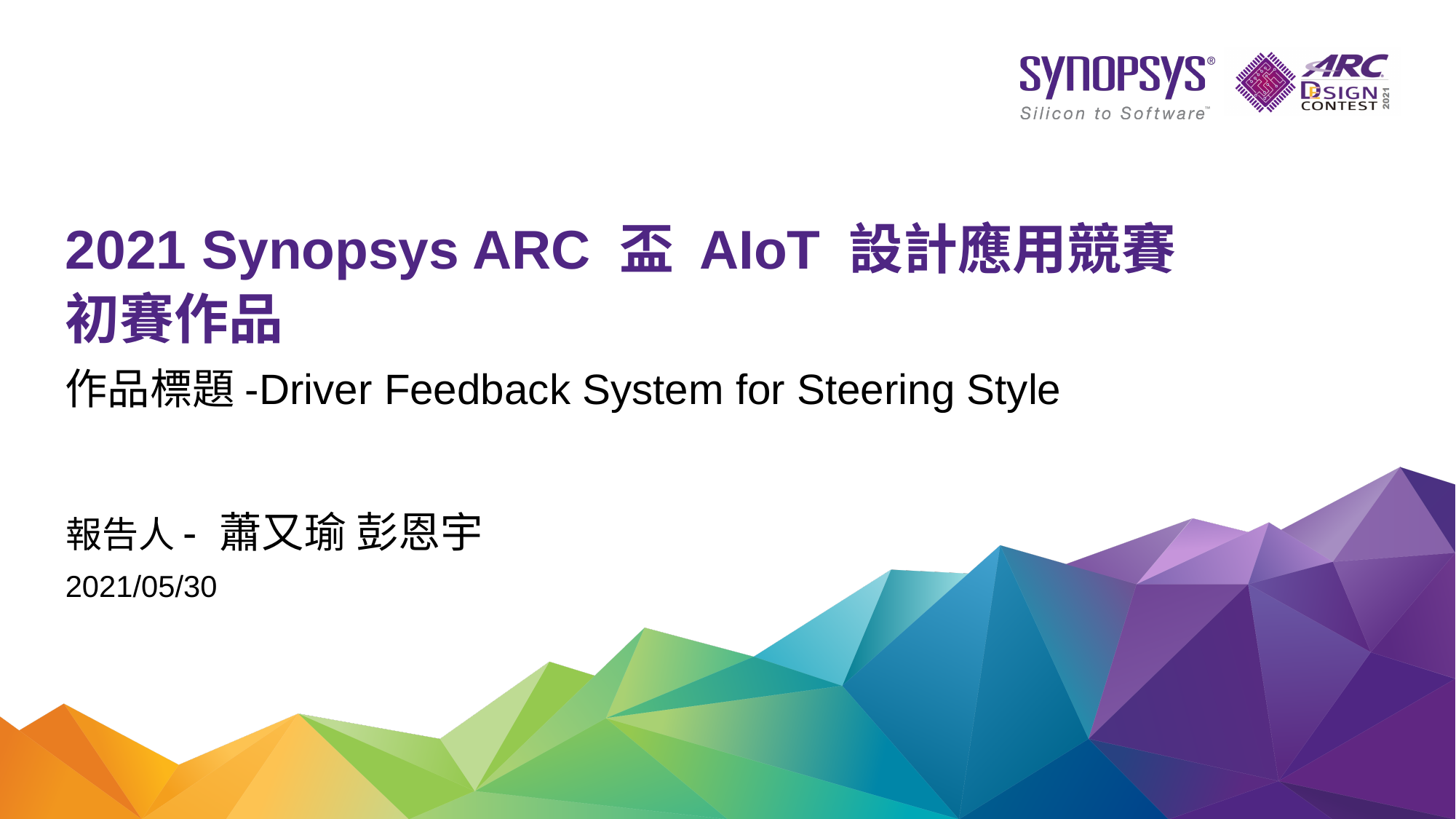

# 2021 Synopsys ARC 盃 AIoT 設計應用競賽 初賽作品
作品標題-Driver Feedback System for Steering Style
報告人- 蕭又瑜 彭恩宇
2021/05/30